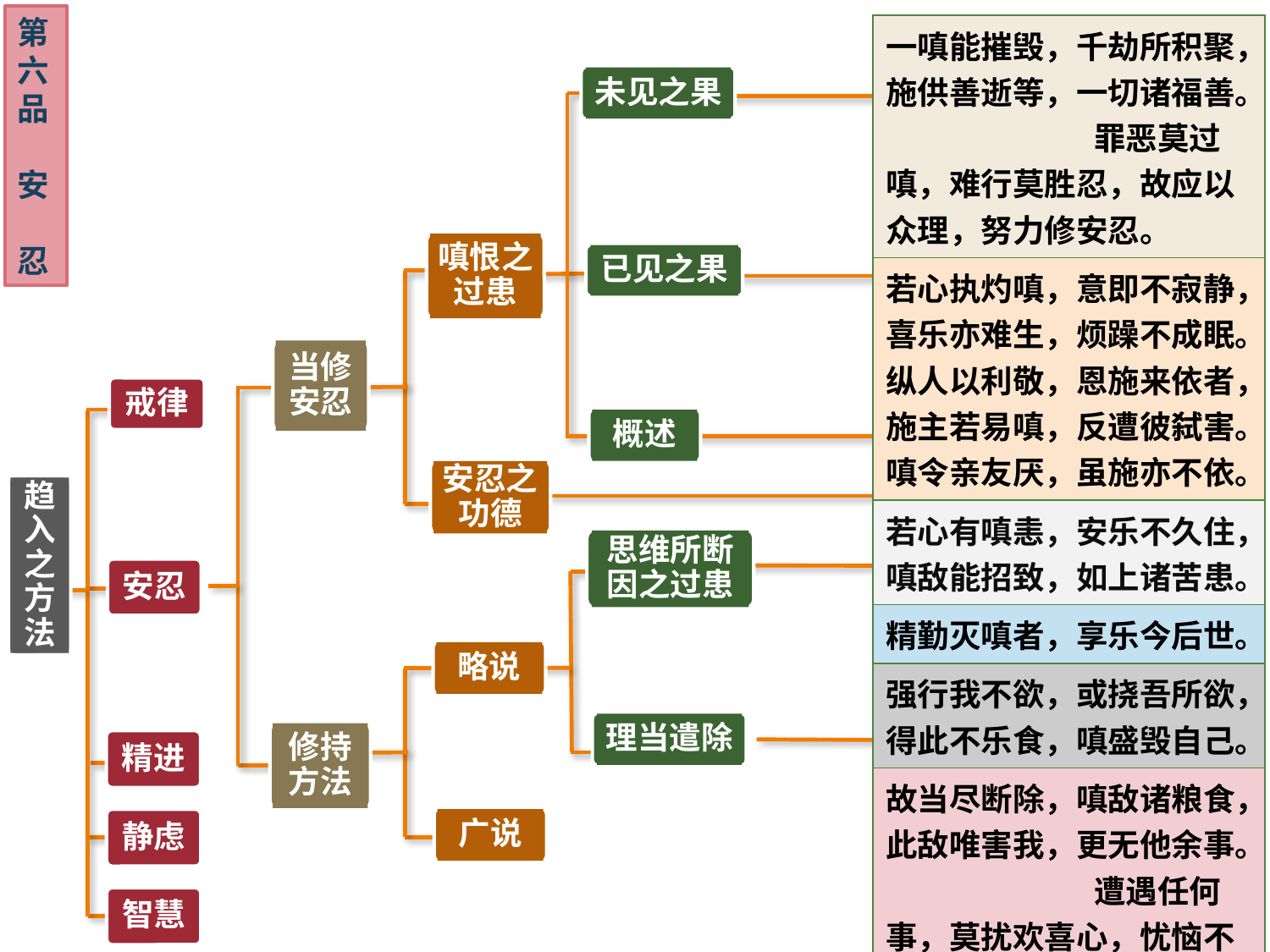

第六品

安   忍
| 一嗔能摧毁，千劫所积聚，施供善逝等，一切诸福善。 罪恶莫过嗔，难行莫胜忍，故应以众理，努力修安忍。 |
| --- |
| 若心执灼嗔，意即不寂静，喜乐亦难生，烦躁不成眠。纵人以利敬，恩施来依者，施主若易嗔，反遭彼弑害。嗔令亲友厌，虽施亦不依。 |
| 若心有嗔恚，安乐不久住，嗔敌能招致，如上诸苦患。 |
| 精勤灭嗔者，享乐今后世。 |
| 强行我不欲，或挠吾所欲，得此不乐食，嗔盛毁自己。 |
| 故当尽断除，嗔敌诸粮食，此敌唯害我，更无他余事。 遭遇任何事，莫扰欢喜心，忧恼不济事，反失诸善行。 若事尚可改，云何不欢喜，若已不济事，忧恼有何益？ |

未见之果

嗔恨之过患

已见之果

当修安忍

戒律

概述

安忍之功德

趋入之方法

思维所断因之过患

安忍

略说

理当遣除

修持方法

精进

广说

静虑

智慧